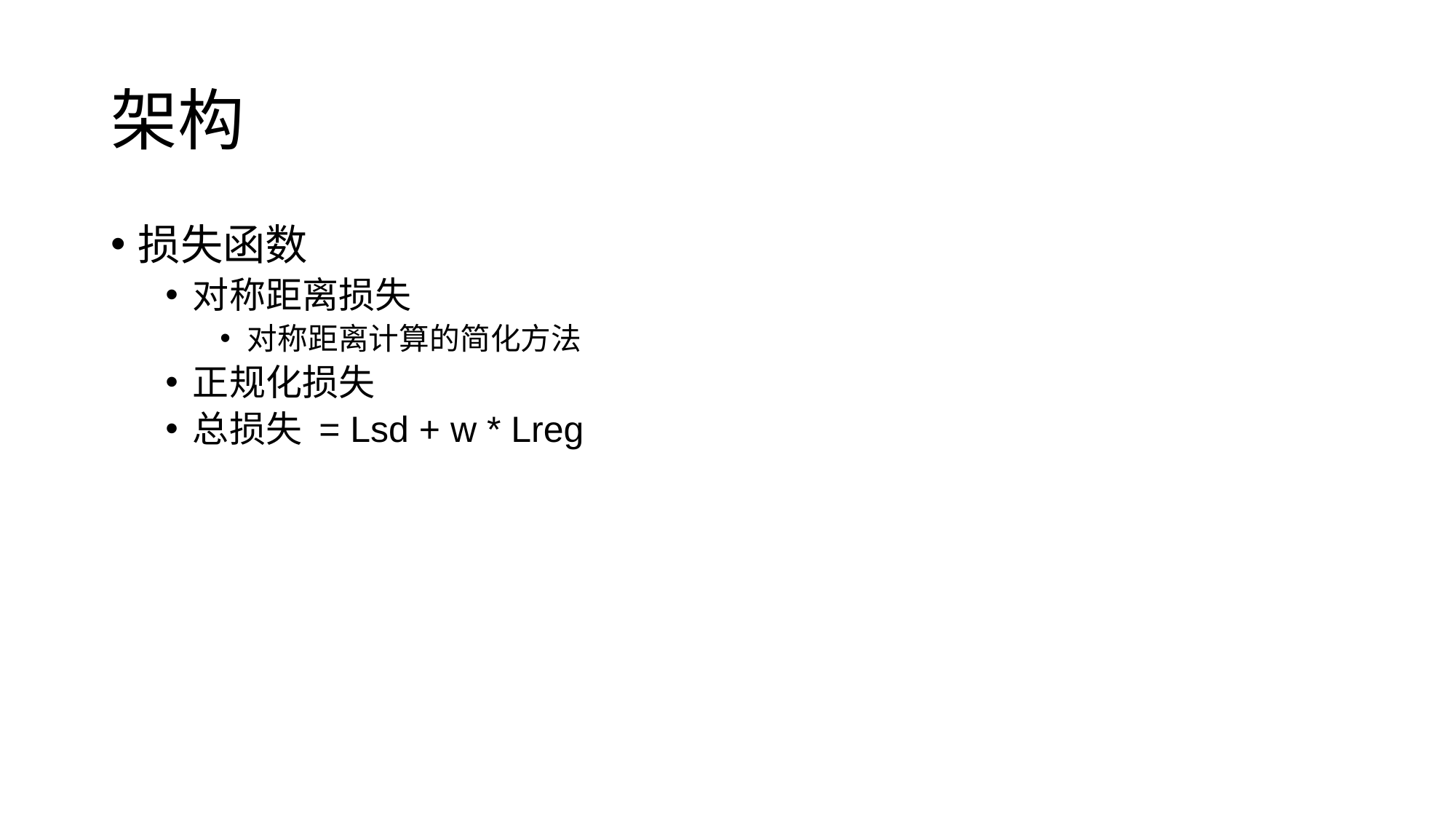

# 架构
损失函数
对称距离损失
对称距离计算的简化方法
正规化损失
总损失 = Lsd + w * Lreg